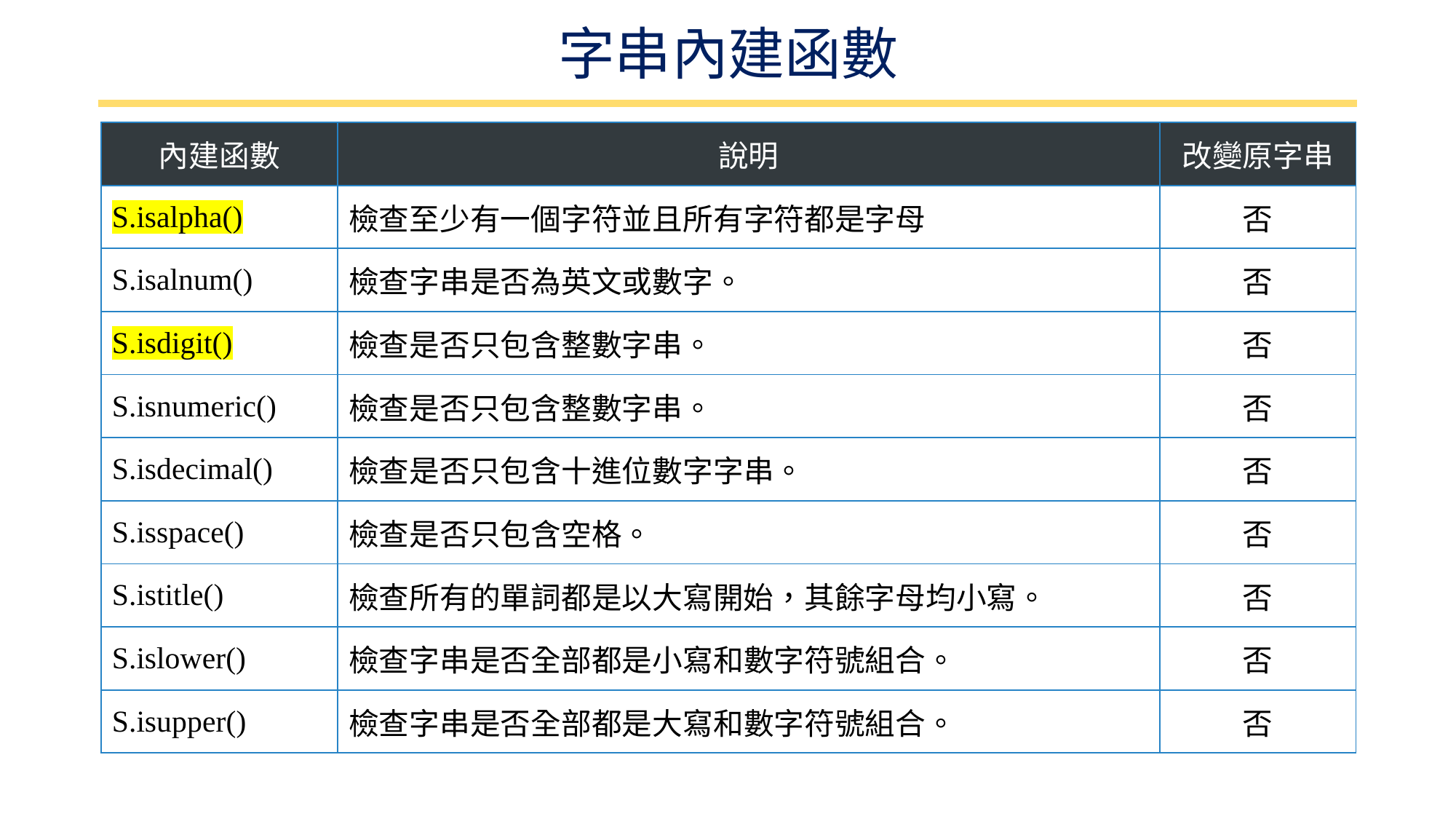

# 字串內建函數
| 內建函數 | 說明 | 改變原字串 |
| --- | --- | --- |
| S.isalpha() | 檢查至少有一個字符並且所有字符都是字母 | 否 |
| S.isalnum() | 檢查字串是否為英文或數字。 | 否 |
| S.isdigit() | 檢查是否只包含整數字串。 | 否 |
| S.isnumeric() | 檢查是否只包含整數字串。 | 否 |
| S.isdecimal() | 檢查是否只包含十進位數字字串。 | 否 |
| S.isspace() | 檢查是否只包含空格。 | 否 |
| S.istitle() | 檢查所有的單詞都是以大寫開​​始，其餘字母均小寫。 | 否 |
| S.islower() | 檢查字串是否全部都是小寫和數字符號組合。 | 否 |
| S.isupper() | 檢查字串是否全部都是大寫和數字符號組合。 | 否 |